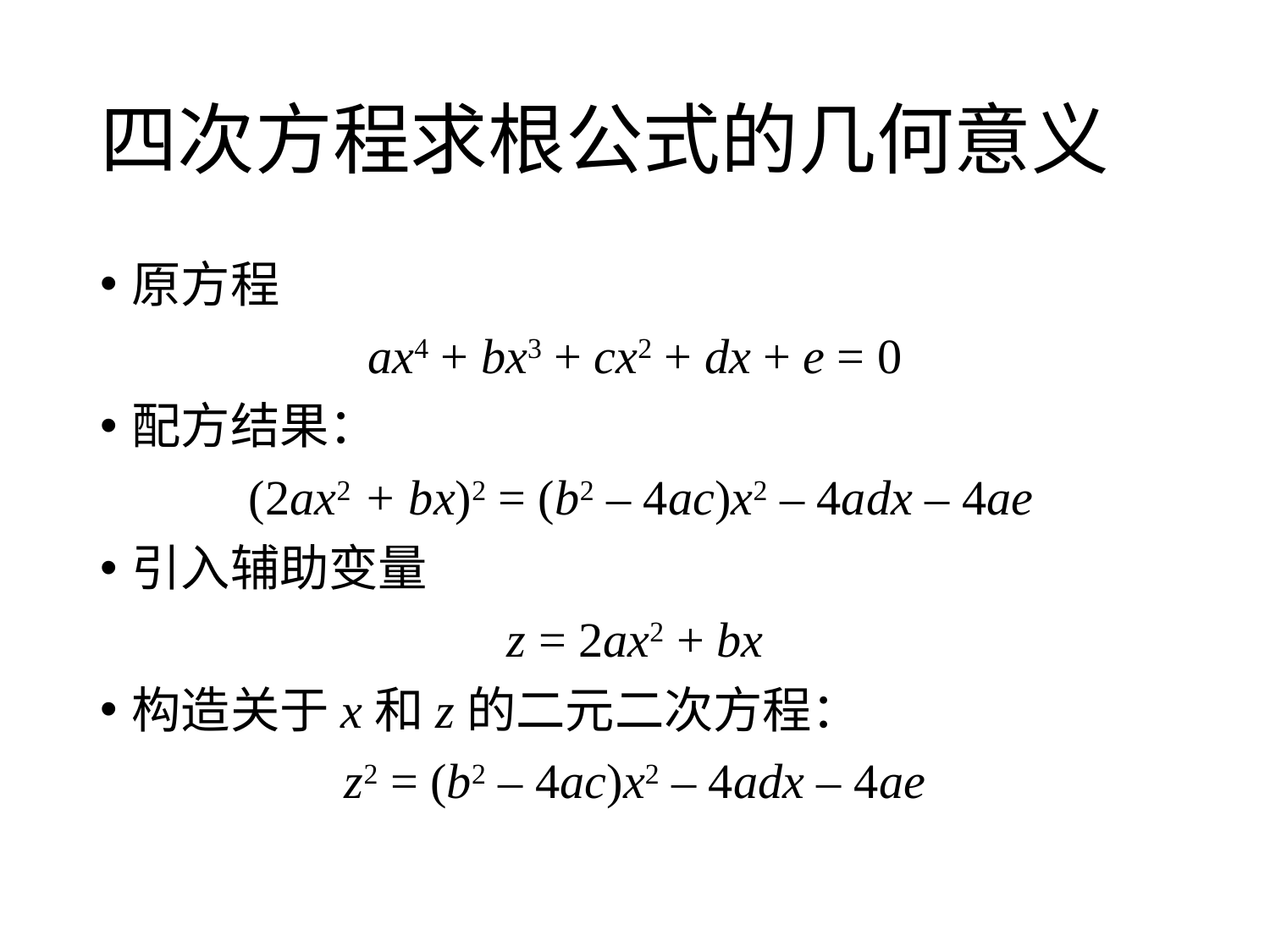

# 四次方程求根公式的几何意义
原方程
ax4 + bx3 + cx2 + dx + e = 0
配方结果：
 (2ax2 + bx)2 = (b2 – 4ac)x2 – 4adx – 4ae
引入辅助变量
z = 2ax2 + bx
构造关于x和z的二元二次方程：
z2 = (b2 – 4ac)x2 – 4adx – 4ae